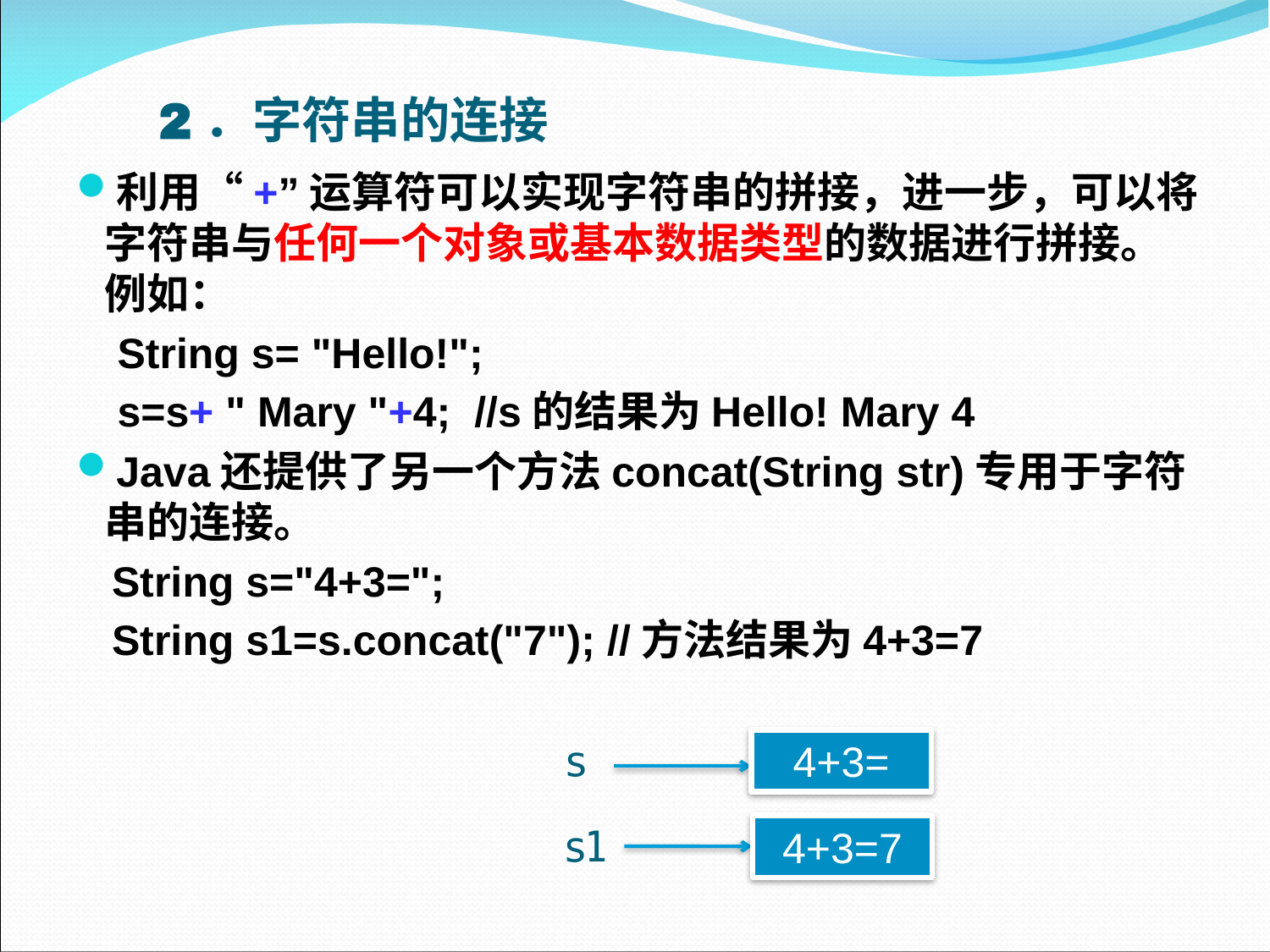

# 2．字符串的连接
利用“+”运算符可以实现字符串的拼接，进一步，可以将字符串与任何一个对象或基本数据类型的数据进行拼接。例如：
String s= "Hello!";
s=s+ " Mary "+4;  //s的结果为Hello! Mary 4
Java还提供了另一个方法concat(String str)专用于字符串的连接。
   String s="4+3=";
   String s1=s.concat("7"); //方法结果为4+3=7
s
4+3=
s1
4+3=7